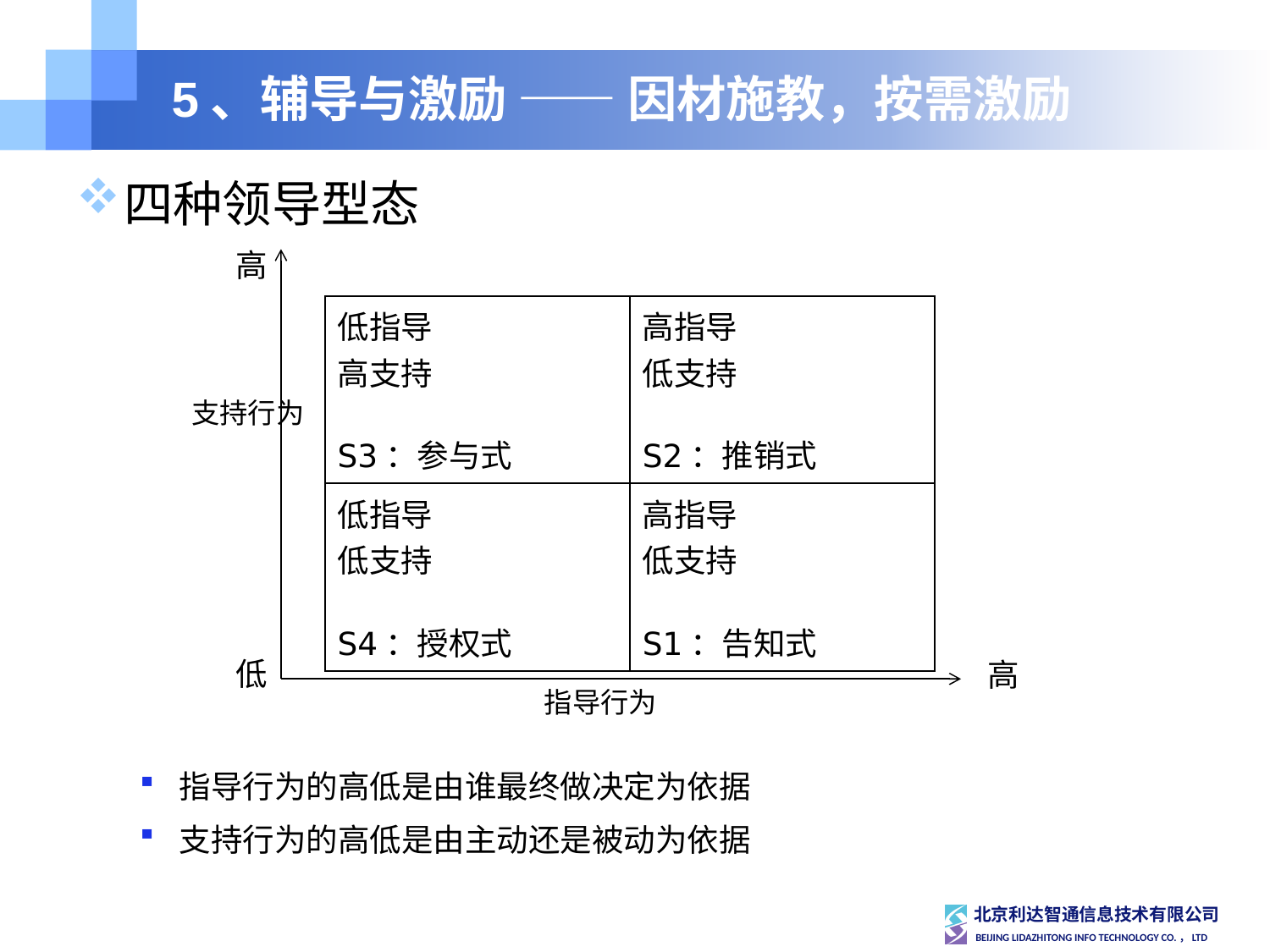

# 5、辅导与激励 —— 因材施教，按需激励
四种领导型态

指导行为的高低是由谁最终做决定为依据
支持行为的高低是由主动还是被动为依据
高
支持行为
低
高
指导行为
| 低指导 高支持 S3：参与式 | 高指导 低支持 S2：推销式 |
| --- | --- |
| 低指导 低支持 S4：授权式 | 高指导 低支持 S1：告知式 |